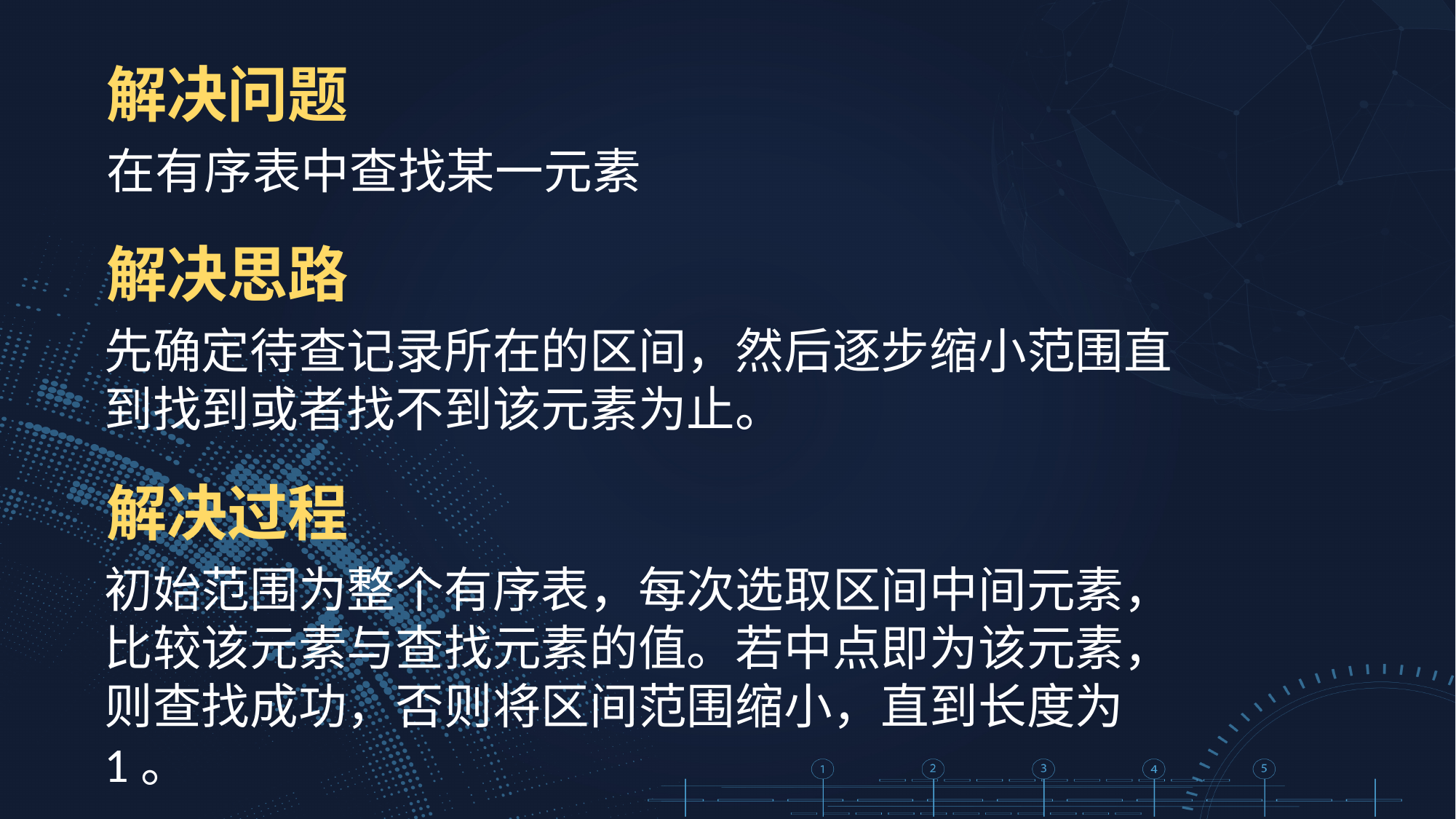

解决问题
在有序表中查找某一元素
解决思路
先确定待查记录所在的区间，然后逐步缩小范围直到找到或者找不到该元素为止。
解决过程
初始范围为整个有序表，每次选取区间中间元素，比较该元素与查找元素的值。若中点即为该元素，则查找成功，否则将区间范围缩小，直到长度为1。